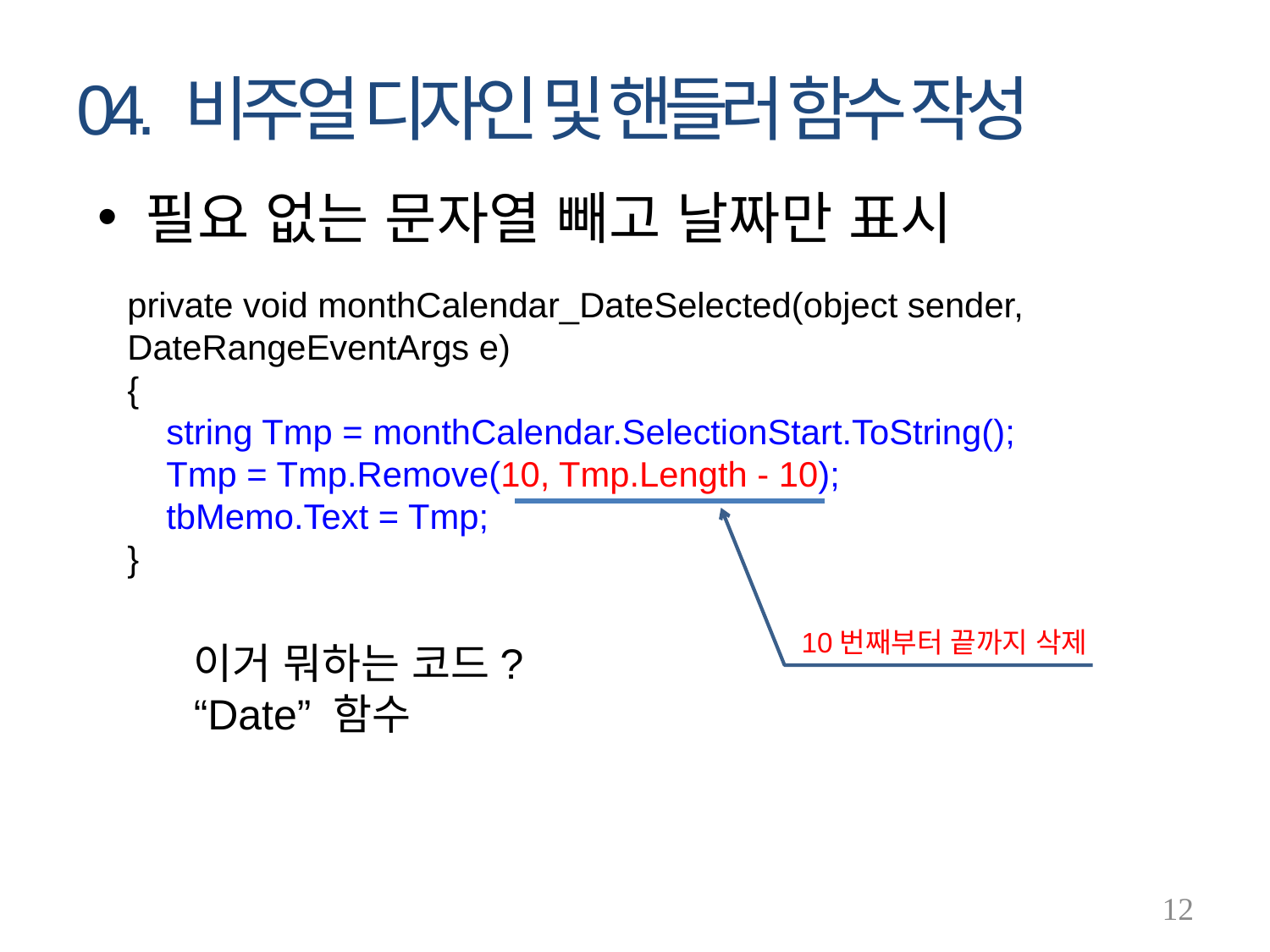

# 04. 비주얼 디자인 및 핸들러 함수 작성
필요 없는 문자열 빼고 날짜만 표시

private void monthCalendar_DateSelected(object sender, DateRangeEventArgs e)
{
    string Tmp = monthCalendar.SelectionStart.ToString();
    Tmp = Tmp.Remove(10, Tmp.Length - 10);
    tbMemo.Text = Tmp;
}

10번째부터 끝까지 삭제
이거 뭐하는 코드?
“Date” 함수
12